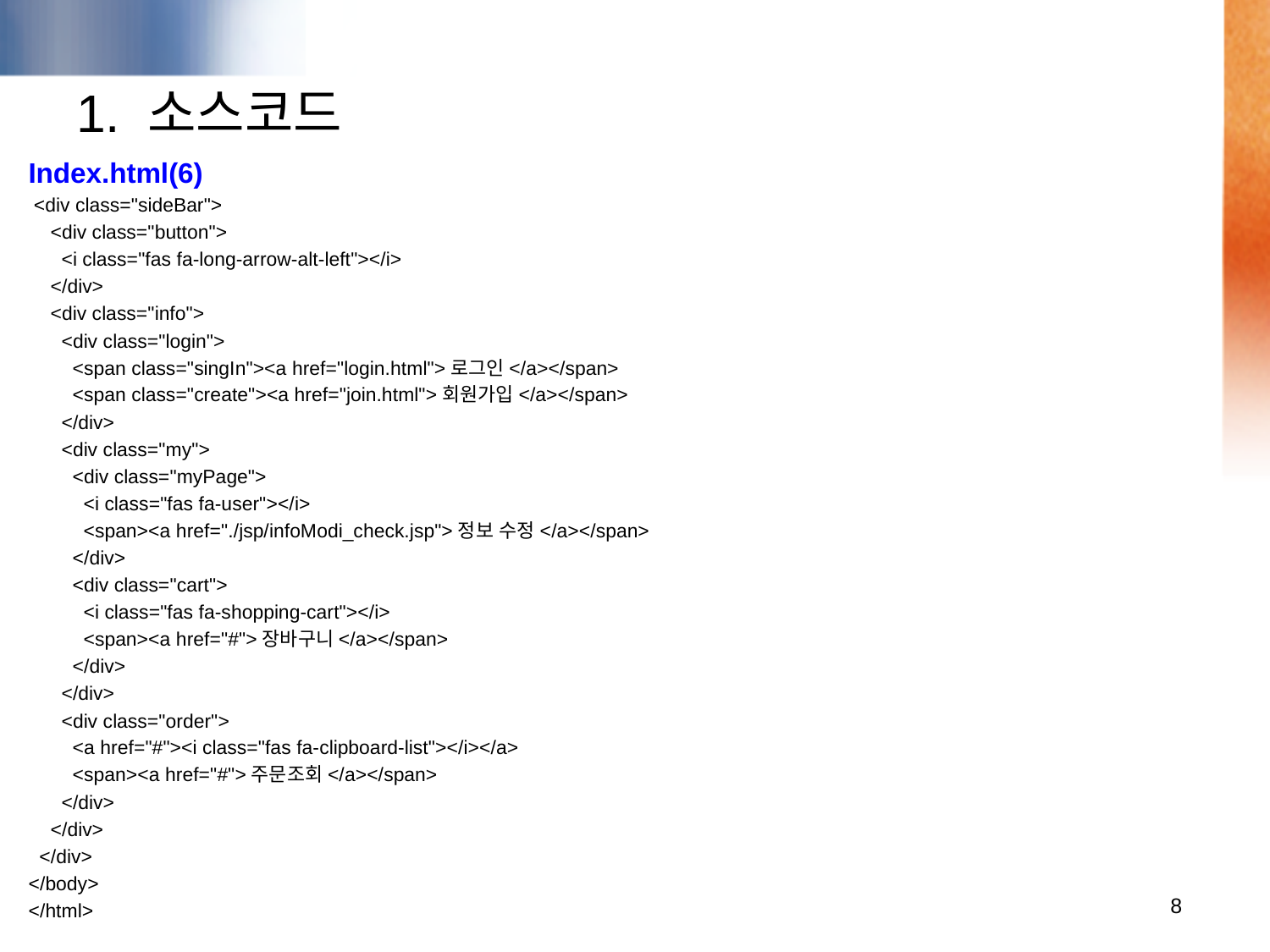

# 1. 소스코드
Index.html(6)
 <div class="sideBar">
    <div class="button">
      <i class="fas fa-long-arrow-alt-left"></i>
    </div>
    <div class="info">
      <div class="login">
        <span class="singIn"><a href="login.html">로그인</a></span>
        <span class="create"><a href="join.html">회원가입</a></span>
      </div>
      <div class="my">
        <div class="myPage">
          <i class="fas fa-user"></i>
          <span><a href="./jsp/infoModi_check.jsp">정보 수정</a></span>
        </div>
        <div class="cart">
          <i class="fas fa-shopping-cart"></i>
          <span><a href="#">장바구니</a></span>
        </div>
      </div>
      <div class="order">
        <a href="#"><i class="fas fa-clipboard-list"></i></a>
        <span><a href="#">주문조회</a></span>
      </div>
    </div>
  </div>
</body>
</html>